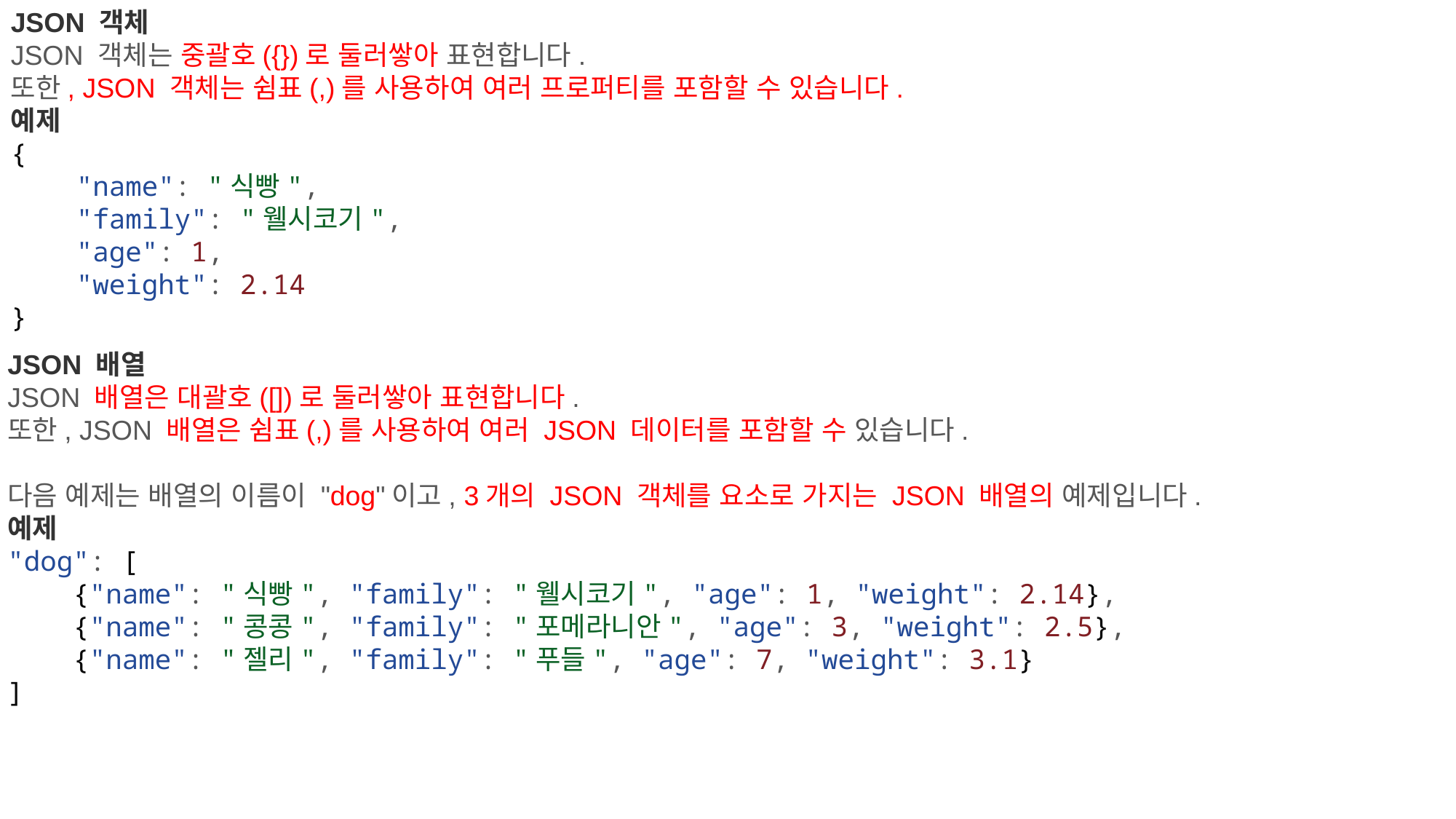

JSON 객체
JSON 객체는 중괄호({})로 둘러쌓아 표현합니다.
또한, JSON 객체는 쉼표(,)를 사용하여 여러 프로퍼티를 포함할 수 있습니다.
예제
{
    "name": "식빵",
    "family": "웰시코기",
    "age": 1,
    "weight": 2.14
}
JSON 배열
JSON 배열은 대괄호([])로 둘러쌓아 표현합니다.
또한, JSON 배열은 쉼표(,)를 사용하여 여러 JSON 데이터를 포함할 수 있습니다.

다음 예제는 배열의 이름이 "dog"이고, 3개의 JSON 객체를 요소로 가지는 JSON 배열의 예제입니다.
예제
"dog": [
    {"name": "식빵", "family": "웰시코기", "age": 1, "weight": 2.14},
    {"name": "콩콩", "family": "포메라니안", "age": 3, "weight": 2.5},
    {"name": "젤리", "family": "푸들", "age": 7, "weight": 3.1}
]